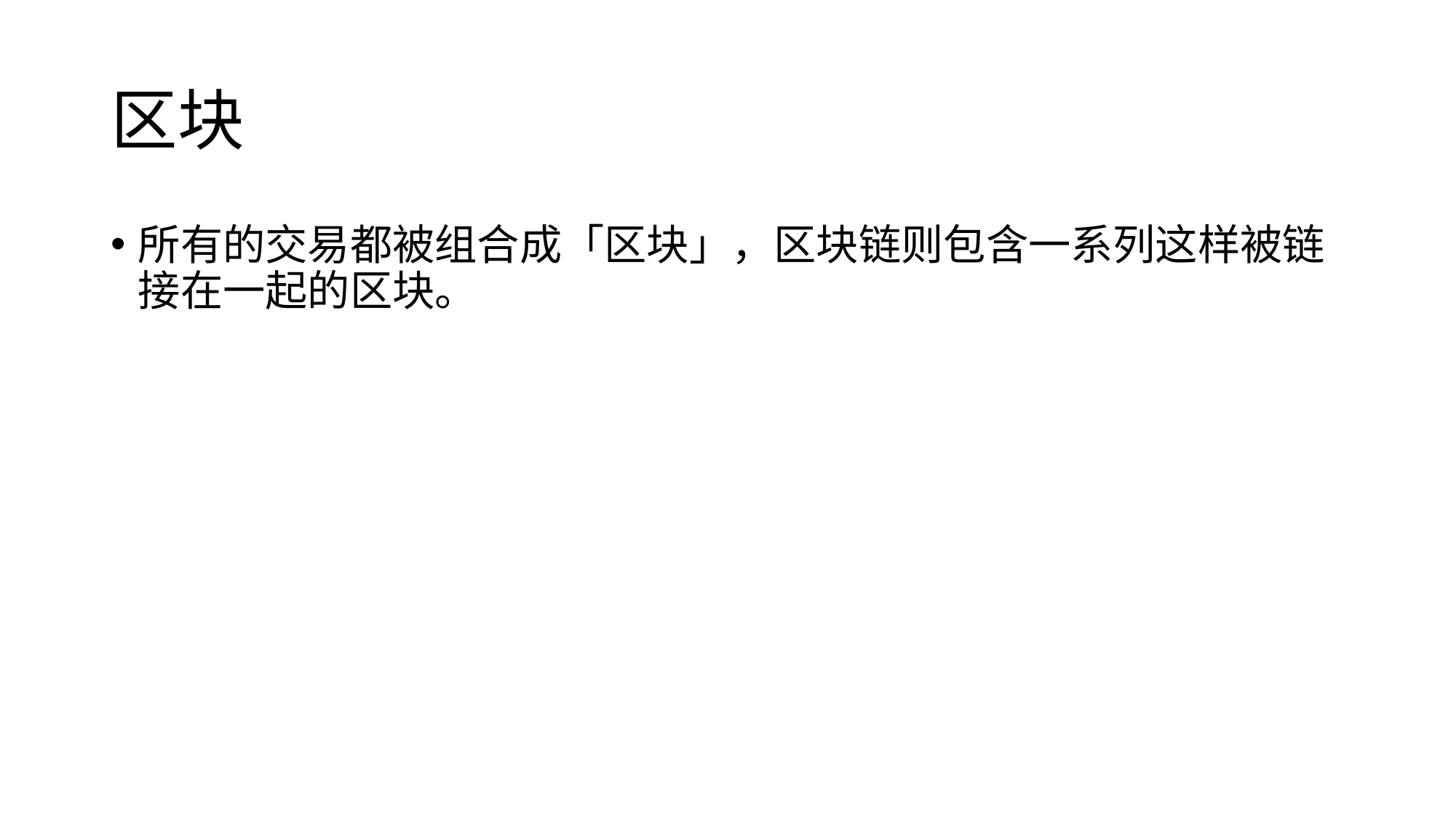

# 区块
所有的交易都被组合成「区块」，区块链则包含一系列这样被链接在一起的区块。